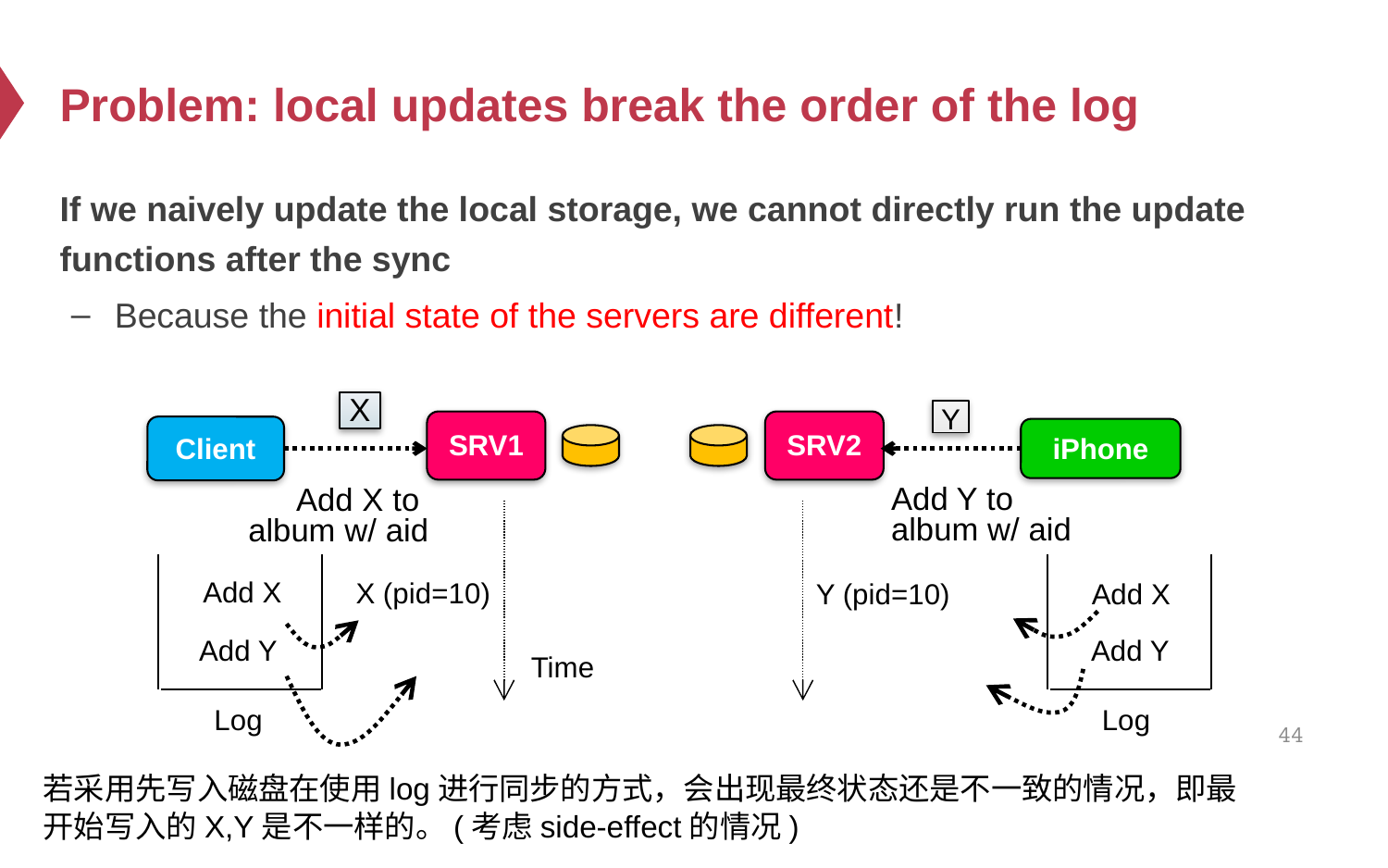

# Problem: local updates break the order of the log
If we naively update the local storage, we cannot directly run the update functions after the sync
Because the initial state of the servers are different!

X
Y
SRV1
SRV2
Client
iPhone

Add Y to
album w/ aid
Add X to
album w/ aid
Add X
X (pid=10)
Add X
Y (pid=10)

Add Y
Add Y
Time

Log
Log
44
若采用先写入磁盘在使用log进行同步的方式，会出现最终状态还是不一致的情况，即最开始写入的X,Y是不一样的。(考虑side-effect的情况)
44